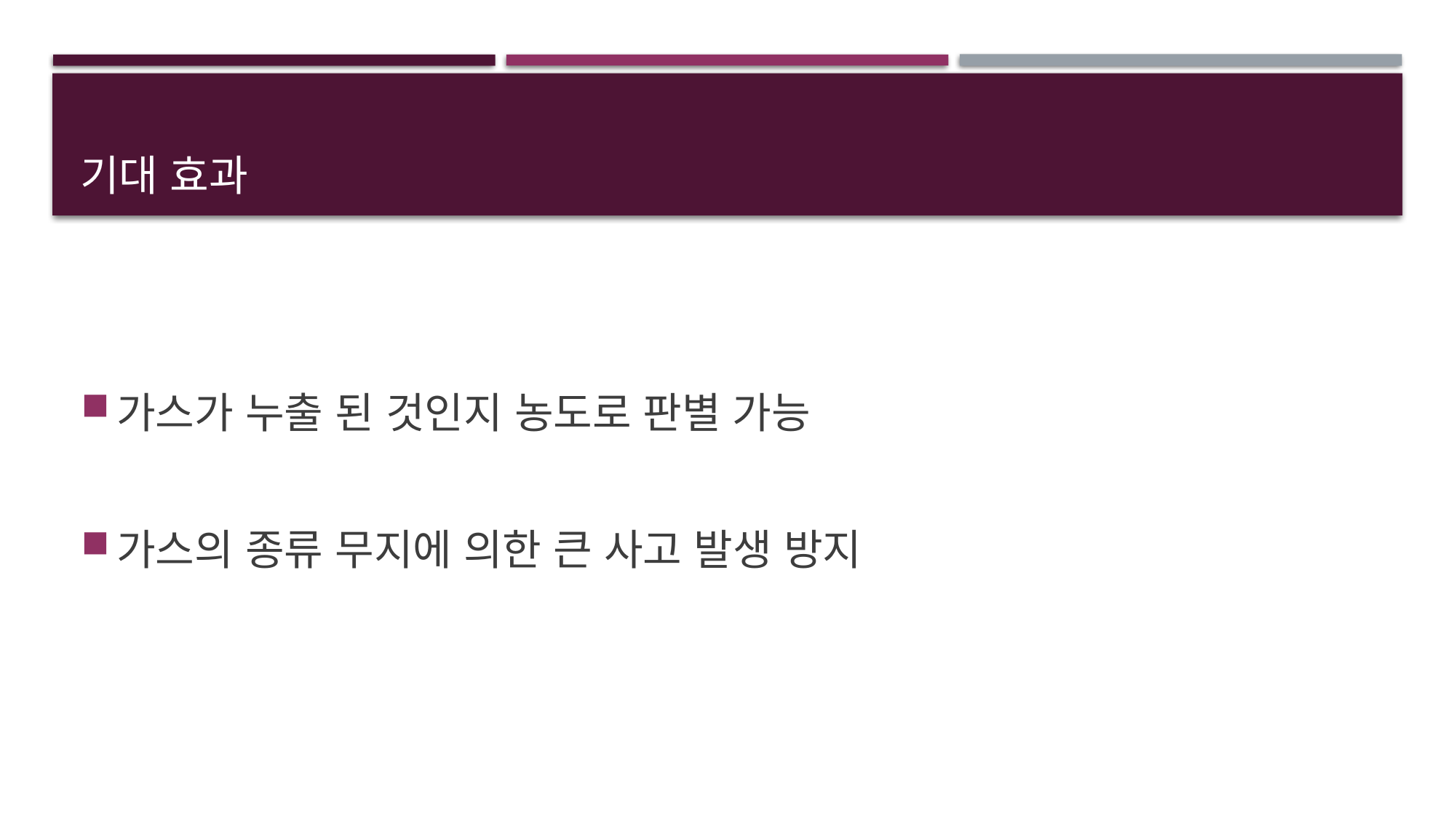

# 기대 효과
가스가 누출 된 것인지 농도로 판별 가능

가스의 종류 무지에 의한 큰 사고 발생 방지